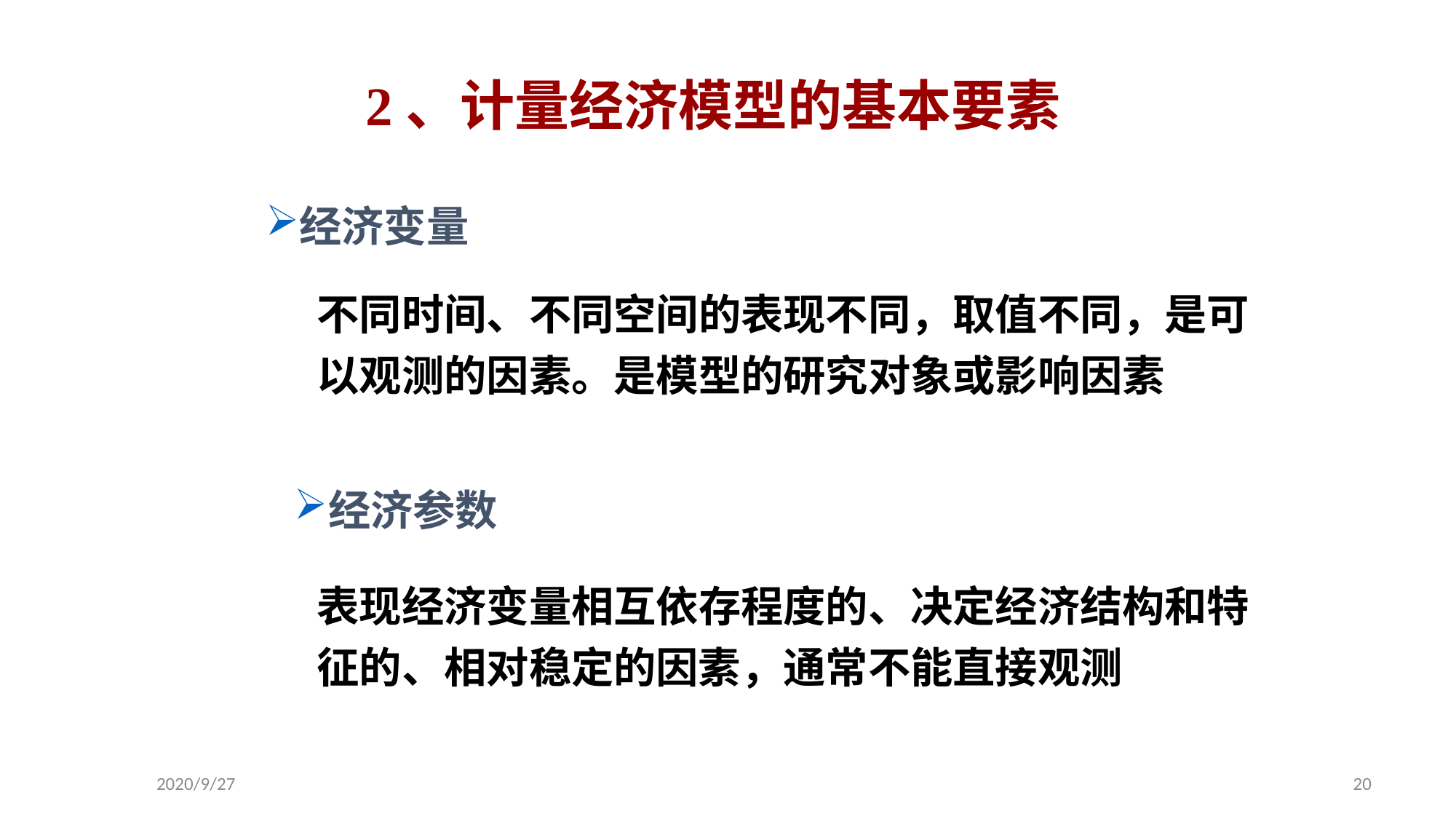

# 2、计量经济模型的基本要素
经济变量
经济参数
不同时间、不同空间的表现不同，取值不同，是可以观测的因素。是模型的研究对象或影响因素
表现经济变量相互依存程度的、决定经济结构和特征的、相对稳定的因素，通常不能直接观测
2020/9/27
20